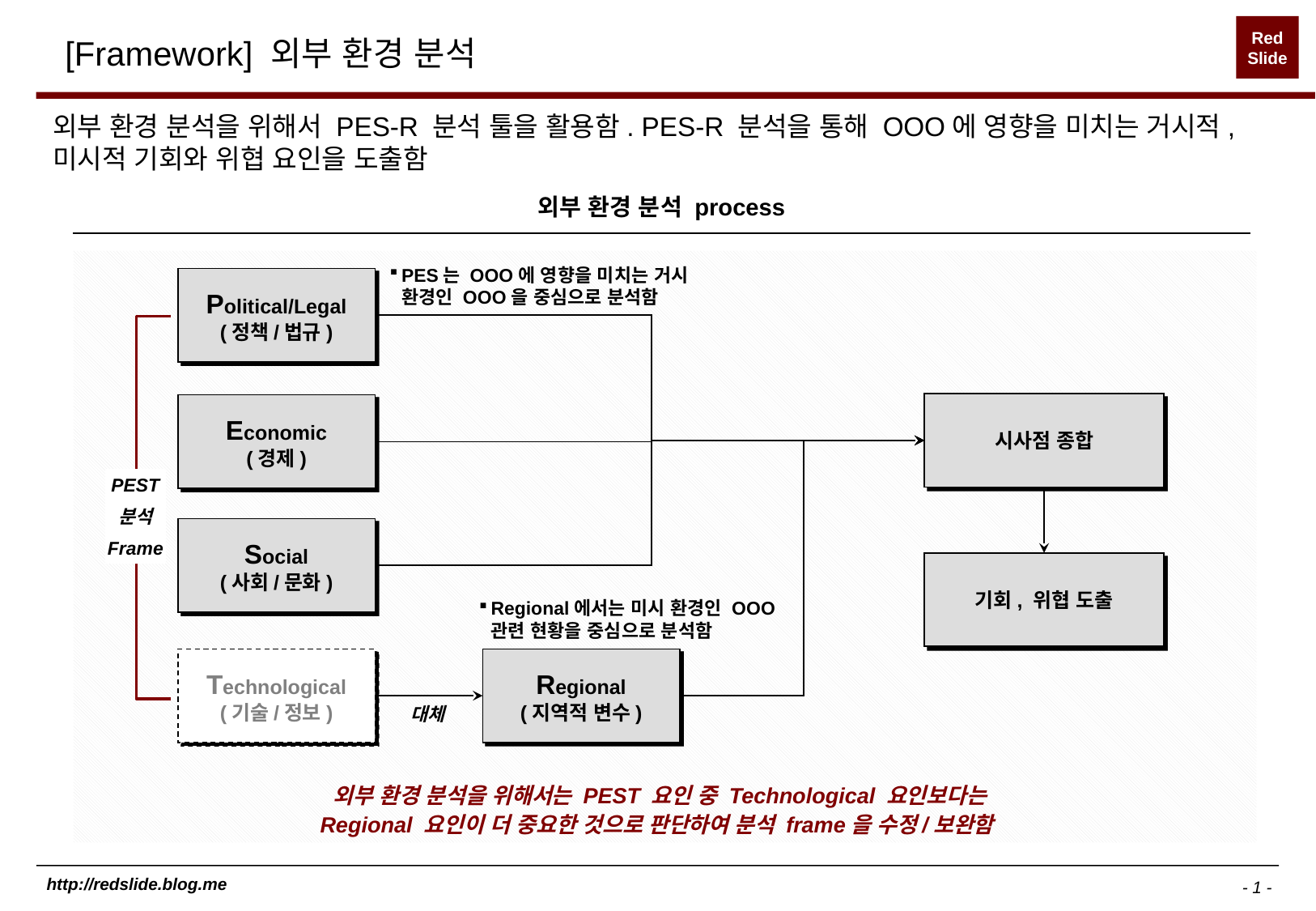

# [Framework] 외부 환경 분석
외부 환경 분석을 위해서 PES-R 분석 툴을 활용함. PES-R 분석을 통해 OOO에 영향을 미치는 거시적, 미시적 기회와 위협 요인을 도출함

외부 환경 분석 process

PES는 OOO에 영향을 미치는 거시 환경인 OOO을 중심으로 분석함
Political/Legal
(정책/법규)

시사점 종합
Economic
(경제)
PEST
분석
Frame
Social
(사회/문화)
기회, 위협 도출
Regional에서는 미시 환경인 OOO 관련 현황을 중심으로 분석함
Technological
(기술/정보)
Regional
(지역적 변수)
대체
외부 환경 분석을 위해서는 PEST 요인 중 Technological 요인보다는
Regional 요인이 더 중요한 것으로 판단하여 분석 frame을 수정/보완함